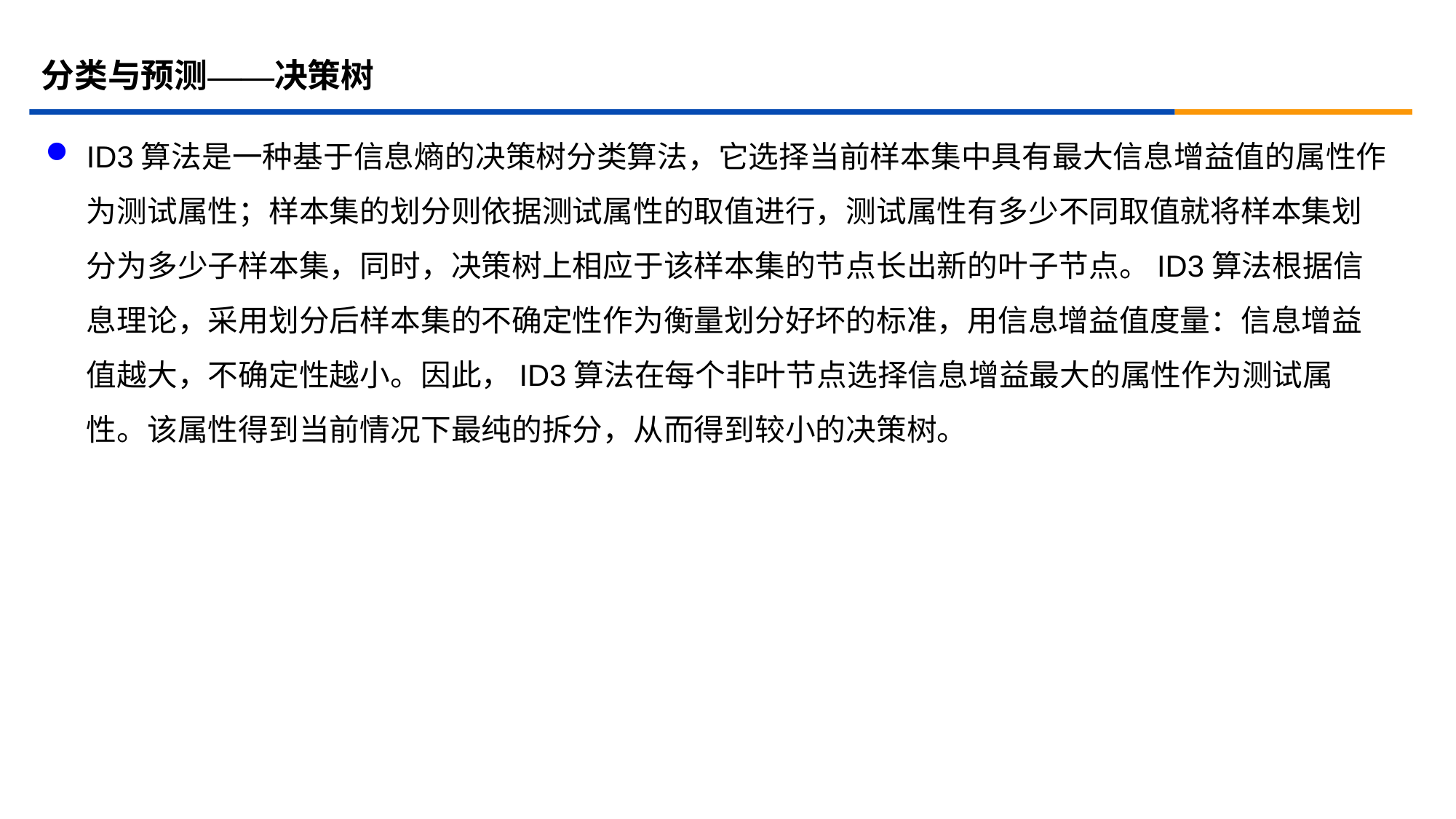

# 分类与预测——决策树
ID3算法是一种基于信息熵的决策树分类算法，它选择当前样本集中具有最大信息增益值的属性作为测试属性；样本集的划分则依据测试属性的取值进行，测试属性有多少不同取值就将样本集划分为多少子样本集，同时，决策树上相应于该样本集的节点长出新的叶子节点。ID3算法根据信息理论，采用划分后样本集的不确定性作为衡量划分好坏的标准，用信息增益值度量：信息增益值越大，不确定性越小。因此，ID3算法在每个非叶节点选择信息增益最大的属性作为测试属性。该属性得到当前情况下最纯的拆分，从而得到较小的决策树。